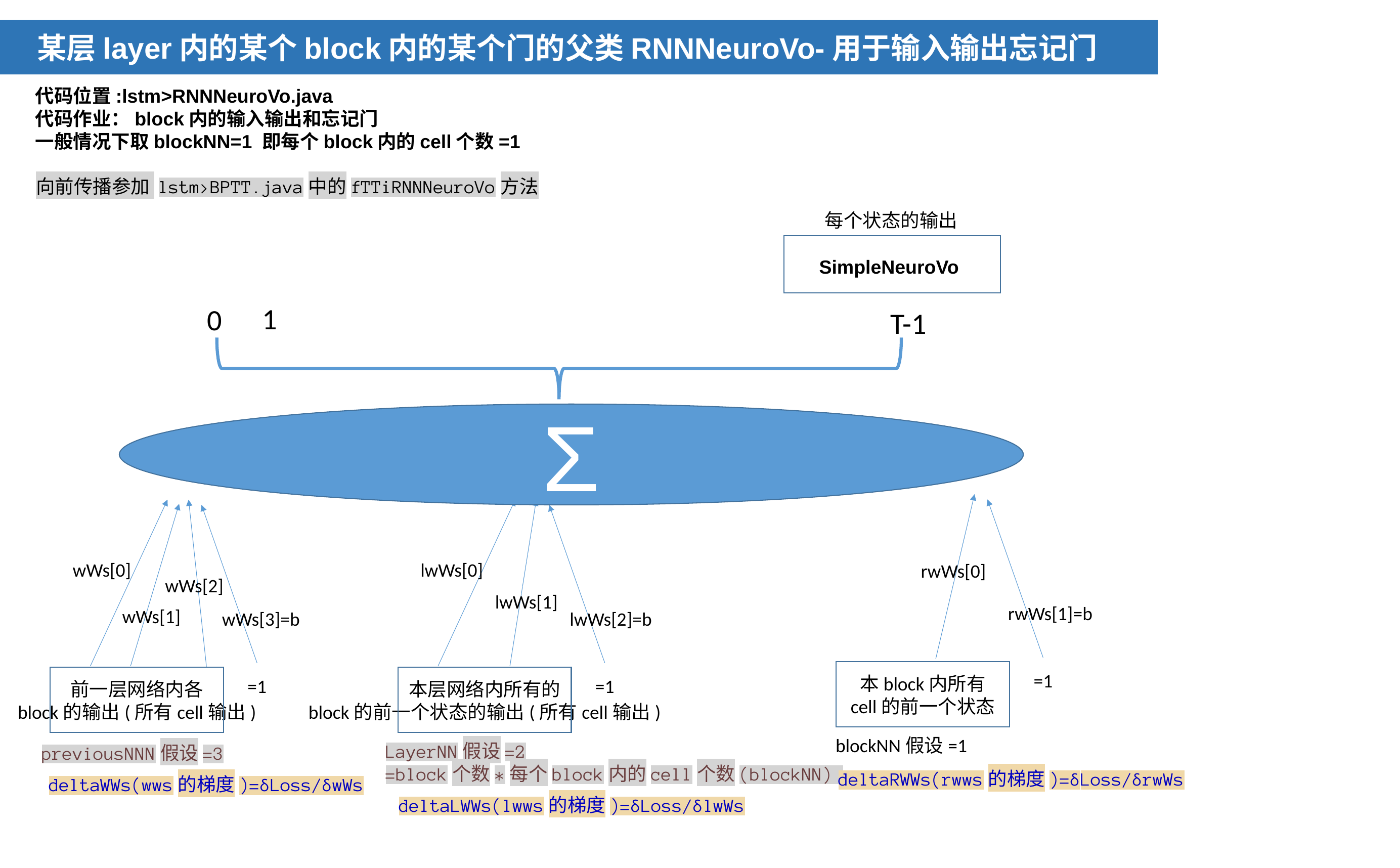

某层layer内的某个block内的某个门的父类RNNNeuroVo-用于输入输出忘记门

代码位置:lstm>RNNNeuroVo.java
代码作业：block内的输入输出和忘记门
一般情况下取blockNN=1 即每个block内的cell个数=1
向前传播参加 lstm>BPTT.java中的fTTiRNNNeuroVo方法
每个状态的输出

SimpleNeuroVo
1
0
T-1
Σ
rwWs[0]
rwWs[1]=b

=1
本block内所有
cell的前一个状态
wWs[0]
wWs[2]
wWs[1]
wWs[3]=b

=1
前一层网络内各
block的输出(所有cell输出)
lwWs[0]
lwWs[1]
lwWs[2]=b

=1
本层网络内所有的
block的前一个状态的输出(所有cell输出)
blockNN假设=1
LayerNN假设=2
=block个数*每个block内的cell个数(blockNN)
previousNNN假设=3
deltaRWWs(rwws的梯度)=δLoss/δrwWs
deltaWWs(wws的梯度)=δLoss/δwWs
deltaLWWs(lwws的梯度)=δLoss/δlwWs